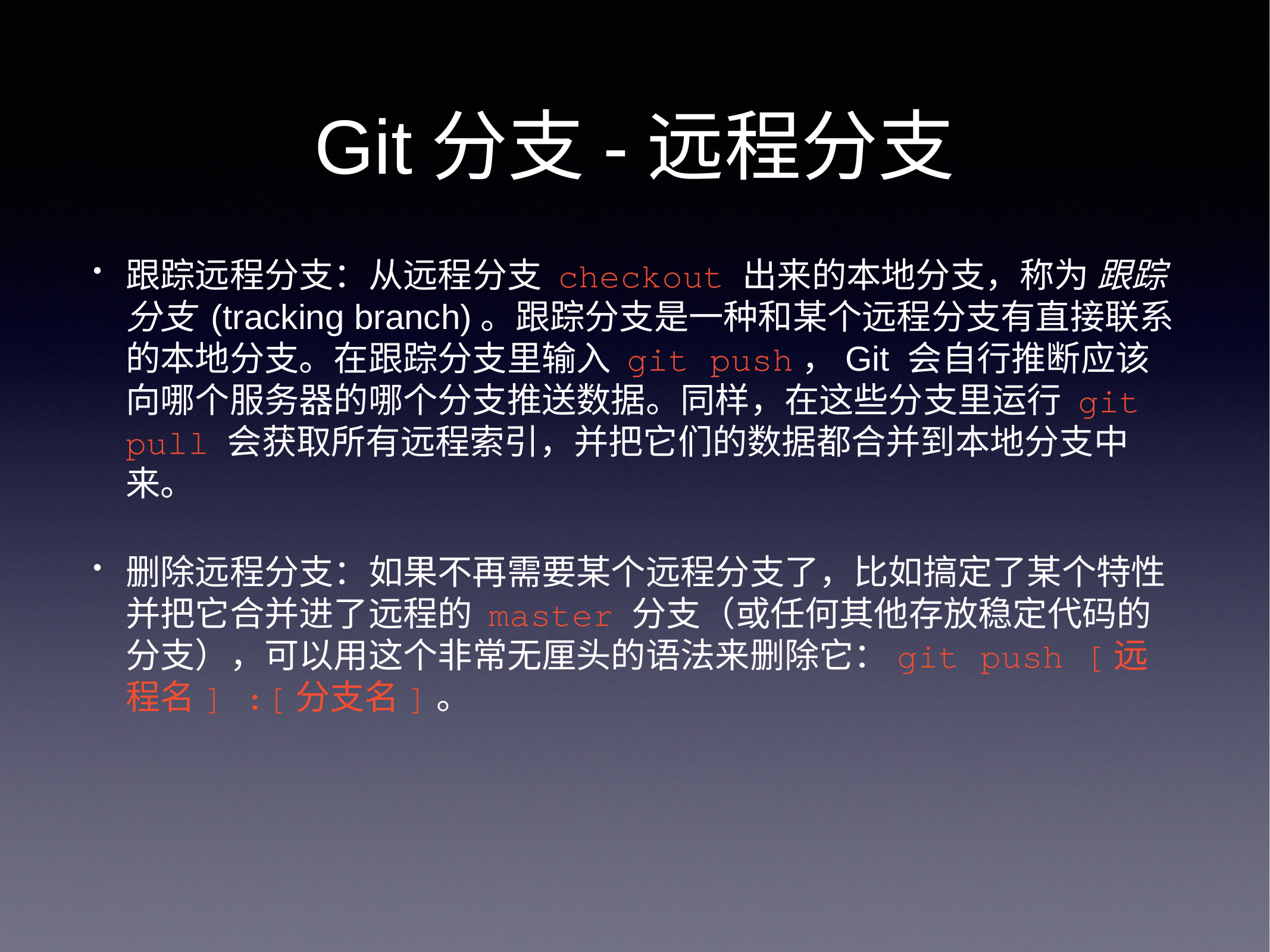

# Git分支-远程分支
跟踪远程分支：从远程分支 checkout 出来的本地分支，称为 跟踪分支 (tracking branch)。跟踪分支是一种和某个远程分支有直接联系的本地分支。在跟踪分支里输入 git push，Git 会自行推断应该向哪个服务器的哪个分支推送数据。同样，在这些分支里运行 git pull 会获取所有远程索引，并把它们的数据都合并到本地分支中来。
删除远程分支：如果不再需要某个远程分支了，比如搞定了某个特性并把它合并进了远程的 master 分支（或任何其他存放稳定代码的分支），可以用这个非常无厘头的语法来删除它：git push [远程名] :[分支名]。